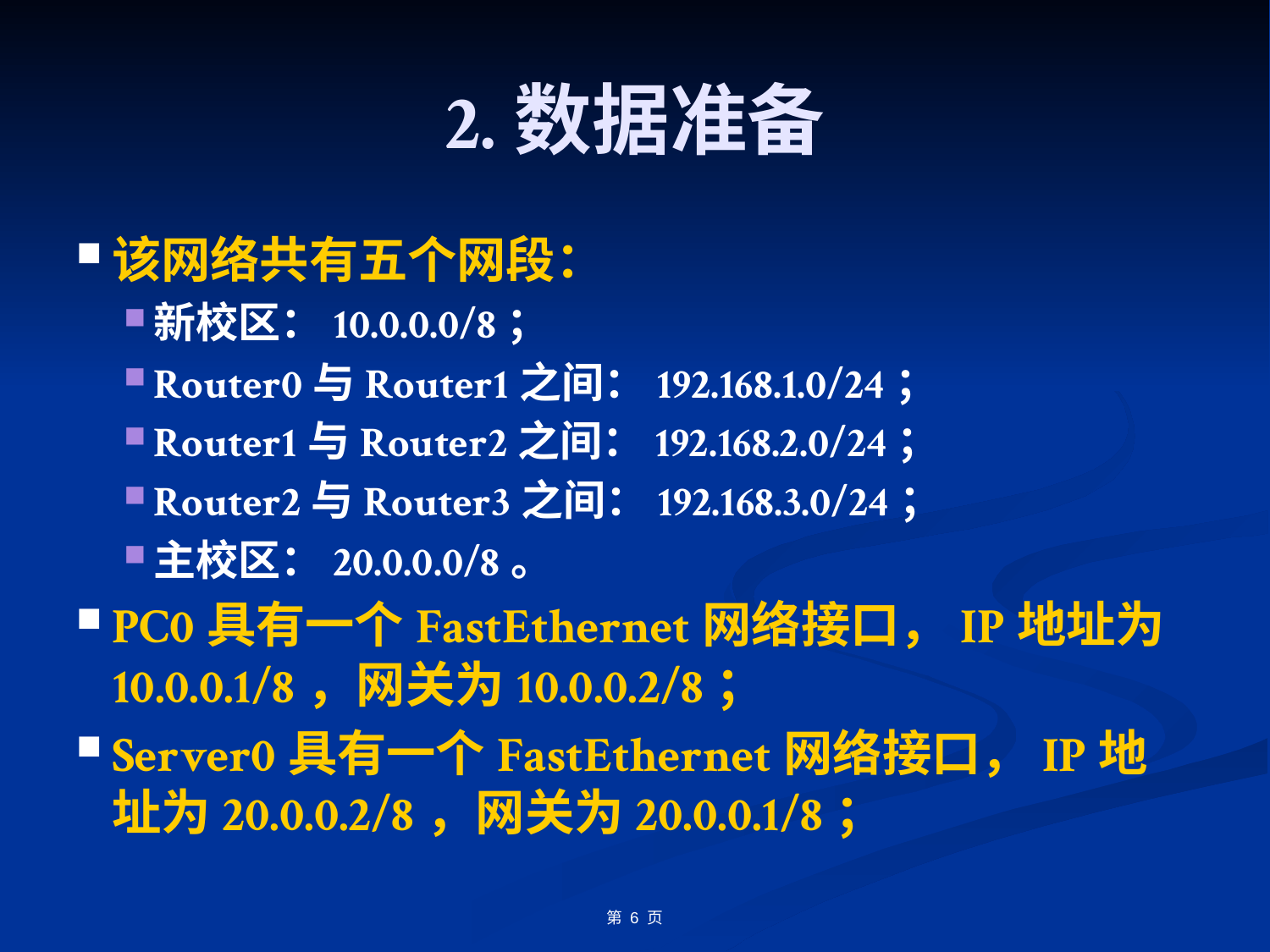

# 2.数据准备
该网络共有五个网段：
新校区：10.0.0.0/8；
Router0与Router1之间：192.168.1.0/24；
Router1与Router2之间：192.168.2.0/24；
Router2与Router3之间：192.168.3.0/24；
主校区：20.0.0.0/8。
PC0具有一个FastEthernet网络接口，IP地址为10.0.0.1/8，网关为10.0.0.2/8；
Server0具有一个FastEthernet网络接口，IP地址为20.0.0.2/8，网关为20.0.0.1/8；

第 6 页